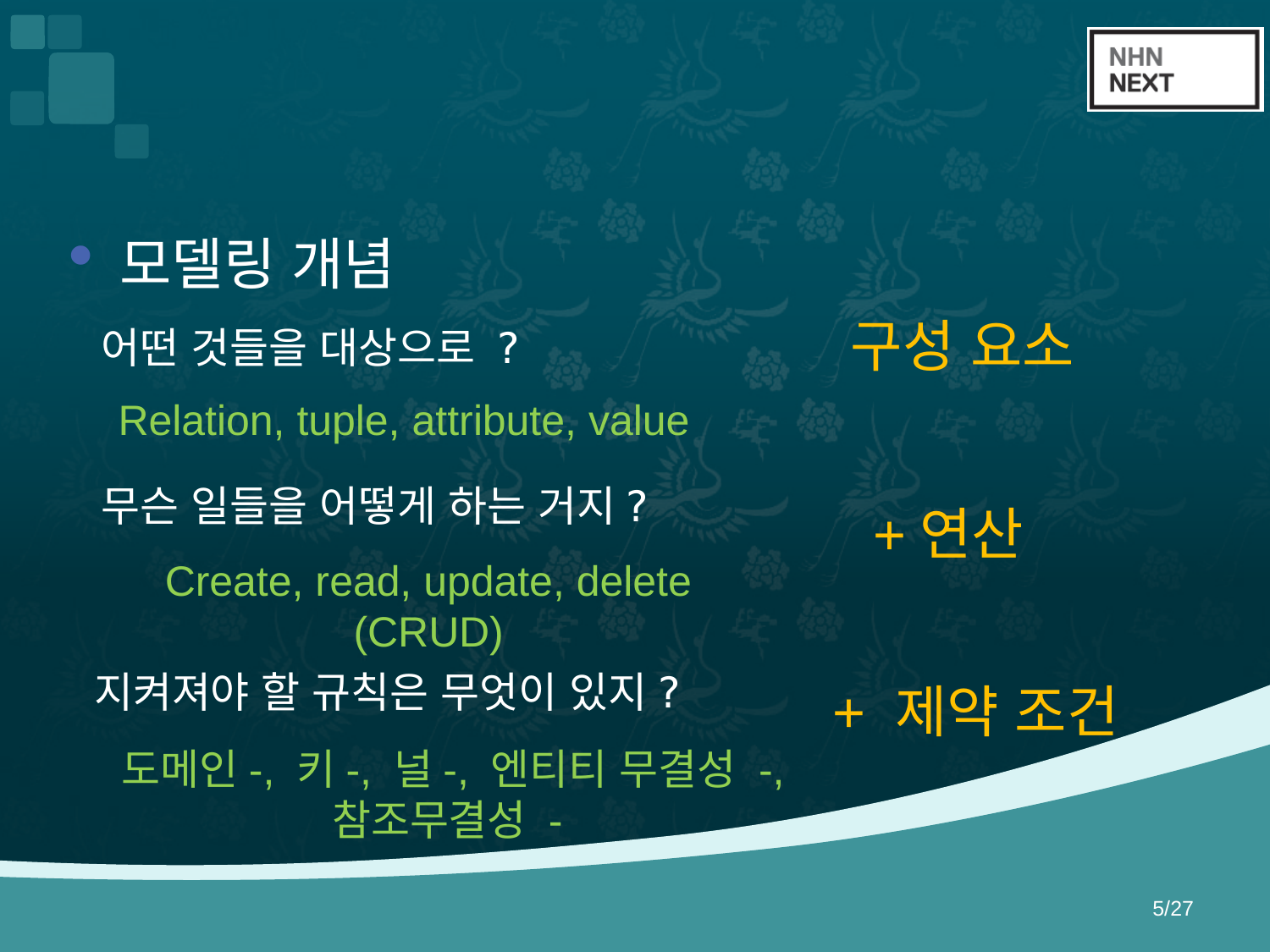

#
모델링 개념
 어떤 것들을 대상으로 ?

 무슨 일들을 어떻게 하는 거지?

 지켜져야 할 규칙은 무엇이 있지?
구성 요소
Relation, tuple, attribute, value
+연산
Create, read, update, delete (CRUD)
+ 제약 조건
도메인-, 키-, 널-, 엔티티 무결성 -, 참조무결성 -
5/27